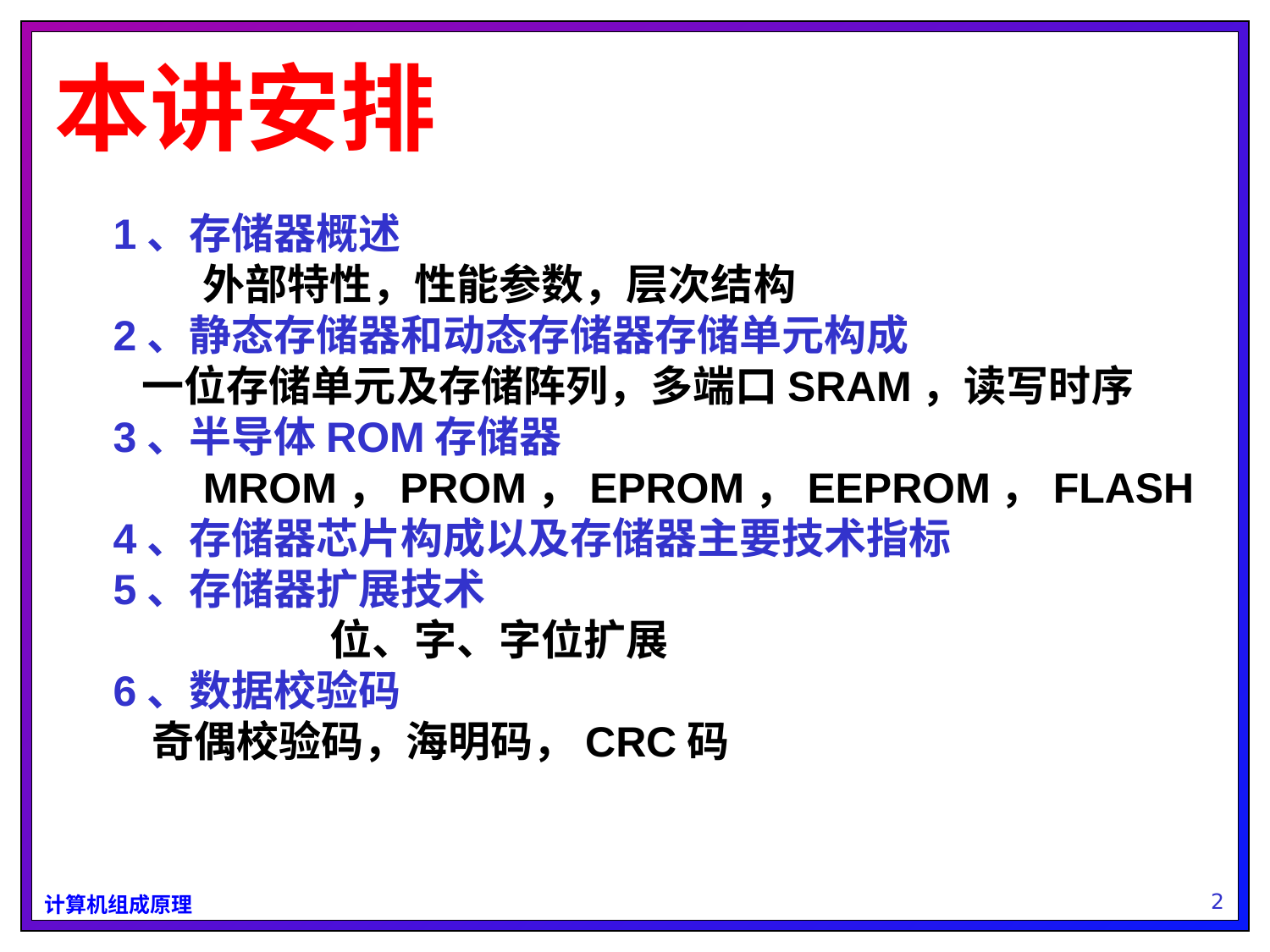

本讲安排
1、存储器概述
	外部特性，性能参数，层次结构
2、静态存储器和动态存储器存储单元构成
  一位存储单元及存储阵列，多端口SRAM，读写时序
3、半导体ROM存储器
	MROM，PROM，EPROM，EEPROM，FLASH
4、存储器芯片构成以及存储器主要技术指标
5、存储器扩展技术
		位、字、字位扩展
6、数据校验码
   奇偶校验码，海明码，CRC码